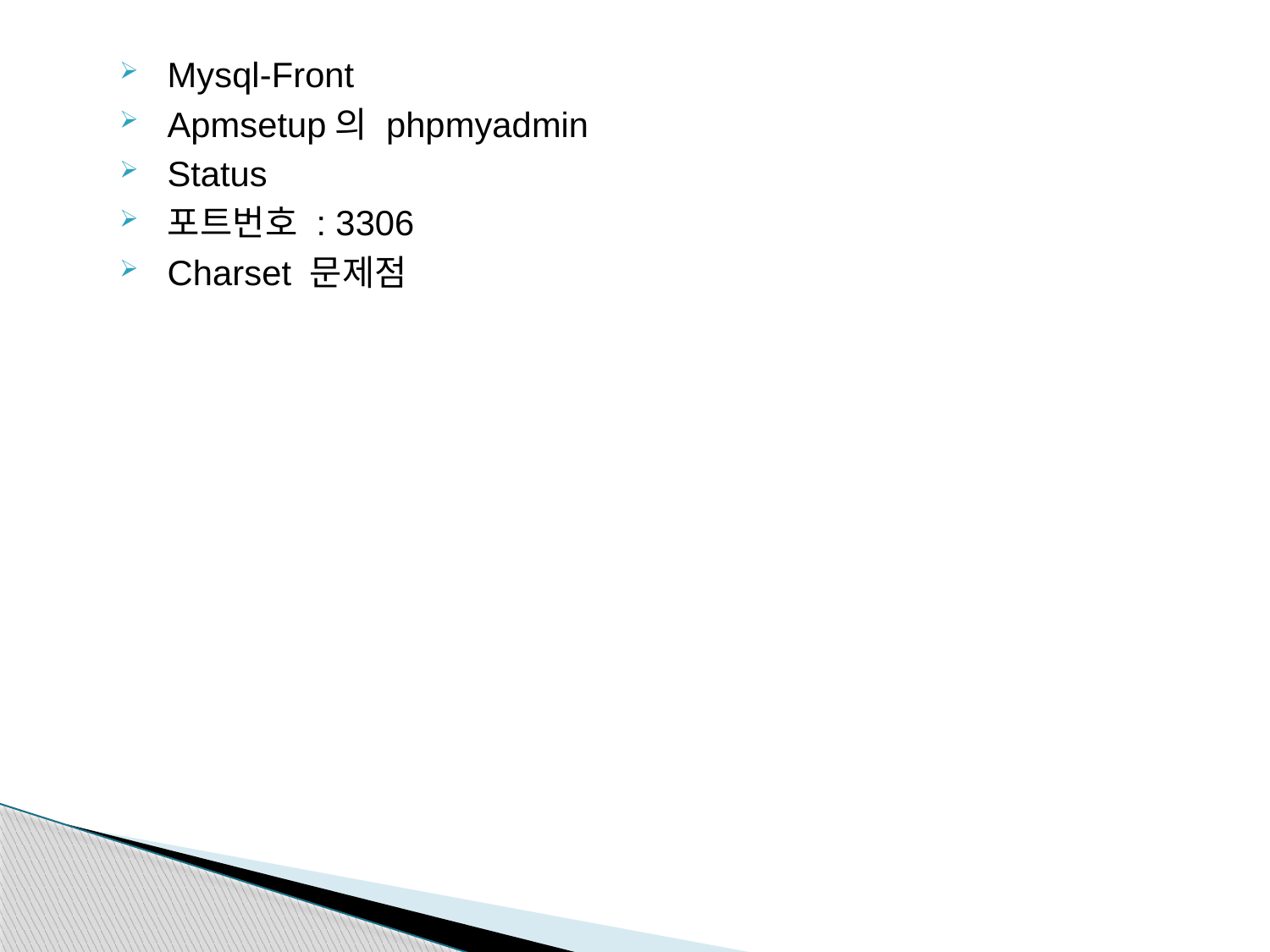

Mysql-Front
Apmsetup의 phpmyadmin
Status
포트번호 : 3306
Charset 문제점